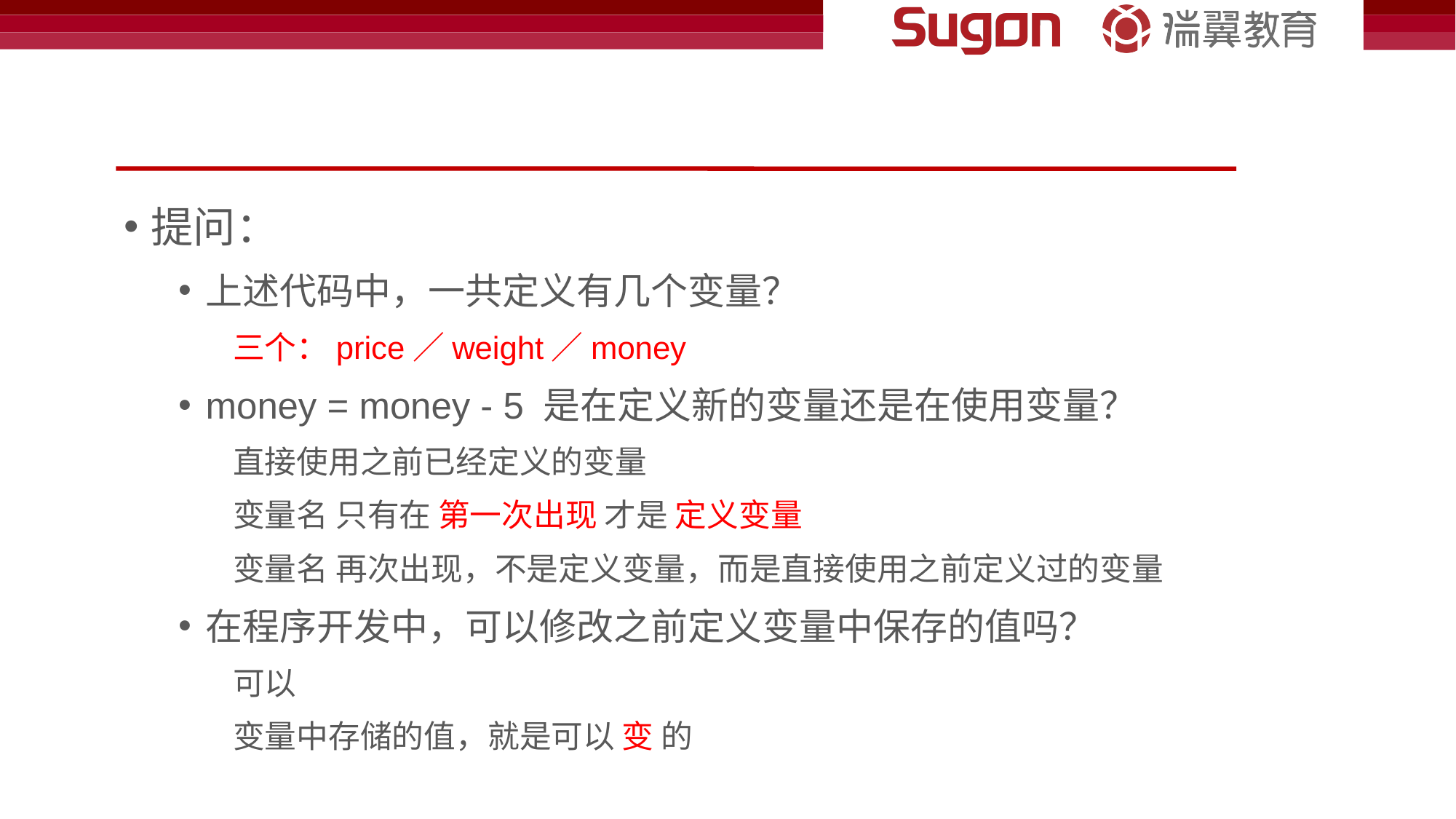

#
提问：
上述代码中，一共定义有几个变量？
	三个：price／weight／money
money = money - 5 是在定义新的变量还是在使用变量？
直接使用之前已经定义的变量
变量名 只有在 第一次出现 才是 定义变量
变量名 再次出现，不是定义变量，而是直接使用之前定义过的变量
在程序开发中，可以修改之前定义变量中保存的值吗？
可以
变量中存储的值，就是可以 变 的